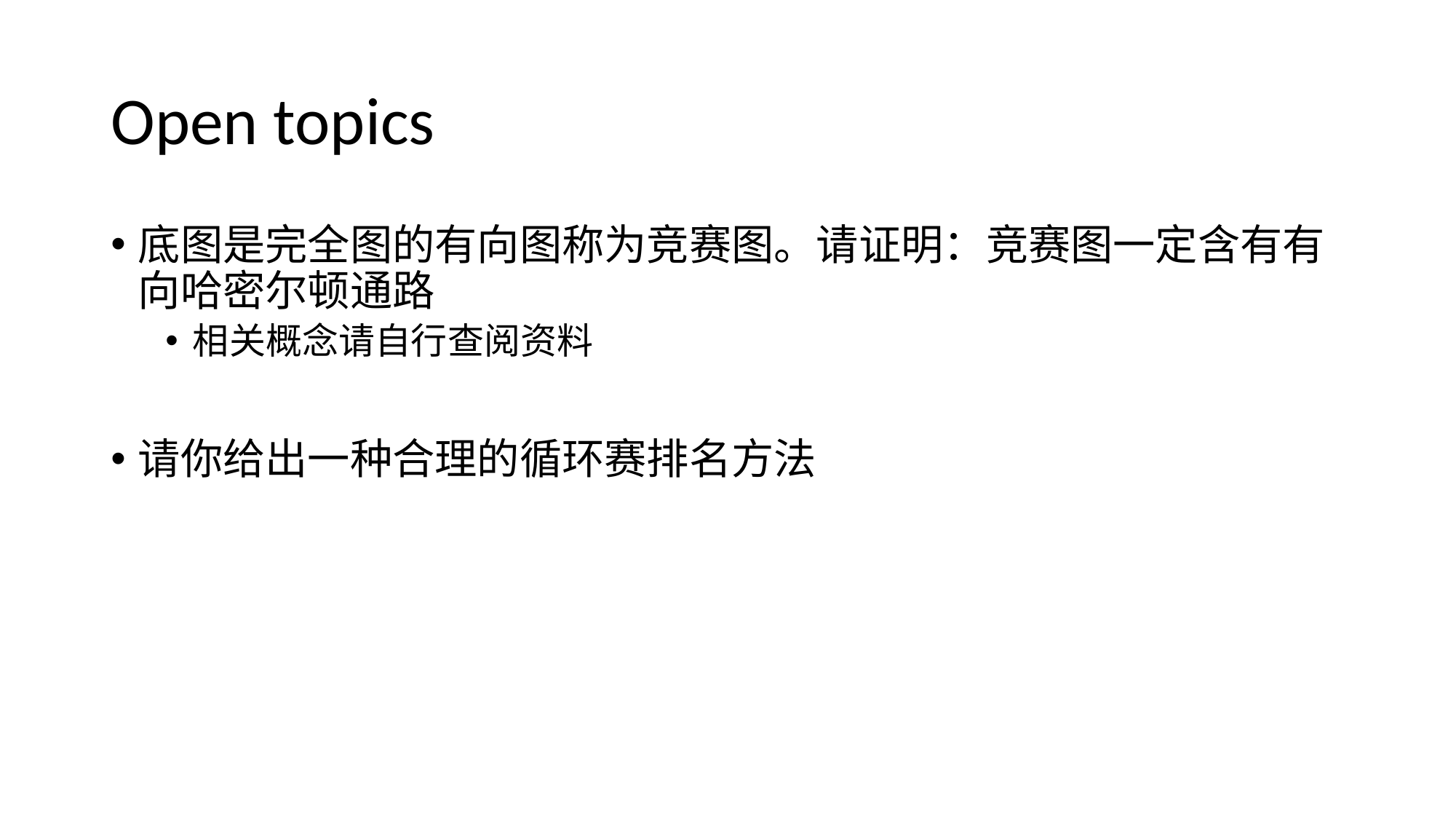

# Open topics
底图是完全图的有向图称为竞赛图。请证明：竞赛图一定含有有向哈密尔顿通路
相关概念请自行查阅资料

请你给出一种合理的循环赛排名方法